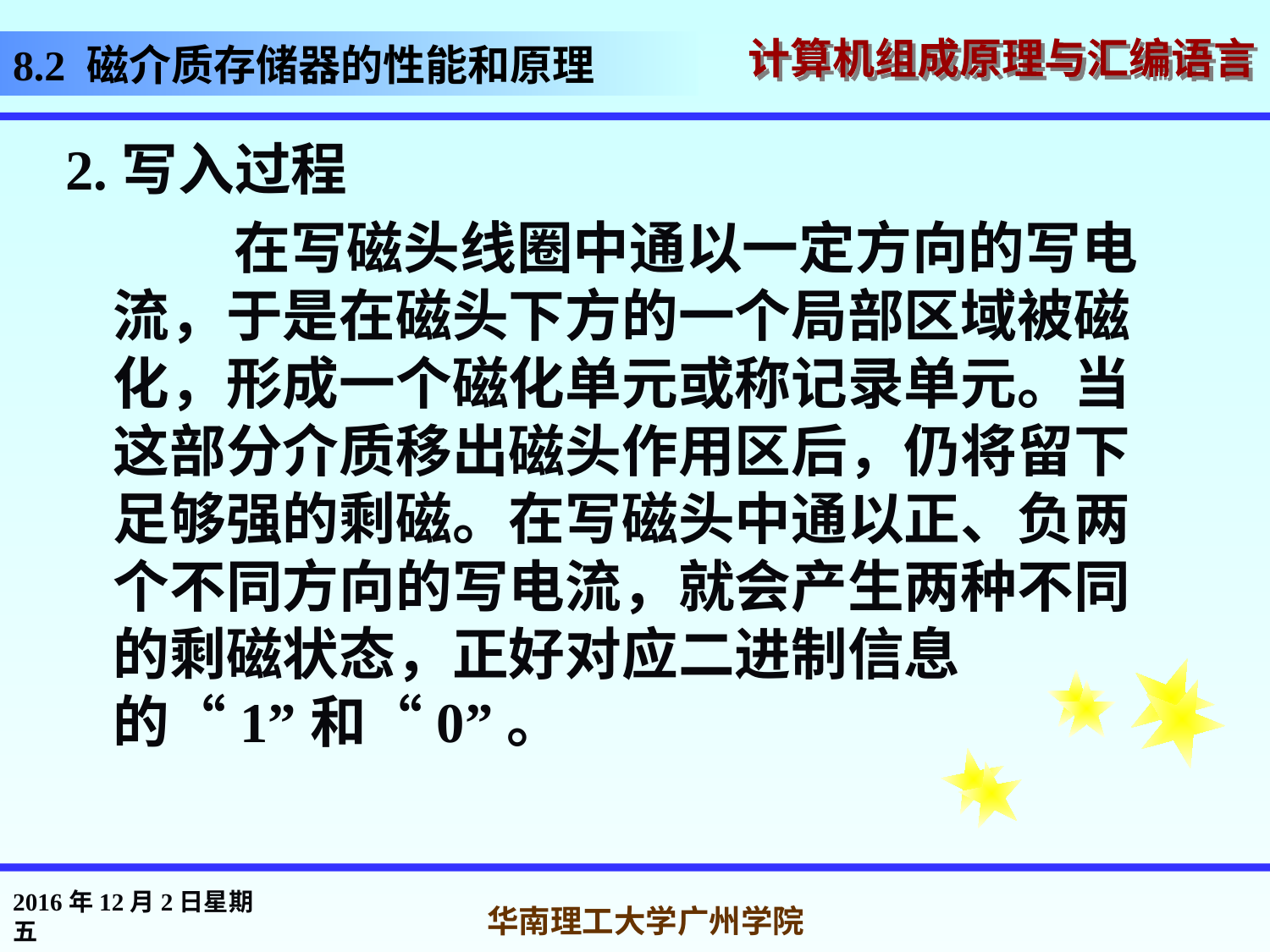

# 8.2 磁介质存储器的性能和原理
2.写入过程
            在写磁头线圈中通以一定方向的写电流，于是在磁头下方的一个局部区域被磁化，形成一个磁化单元或称记录单元。当这部分介质移出磁头作用区后，仍将留下足够强的剩磁。在写磁头中通以正、负两个不同方向的写电流，就会产生两种不同的剩磁状态，正好对应二进制信息的“1”和“0”。
2016年12月2日星期五
华南理工大学广州学院